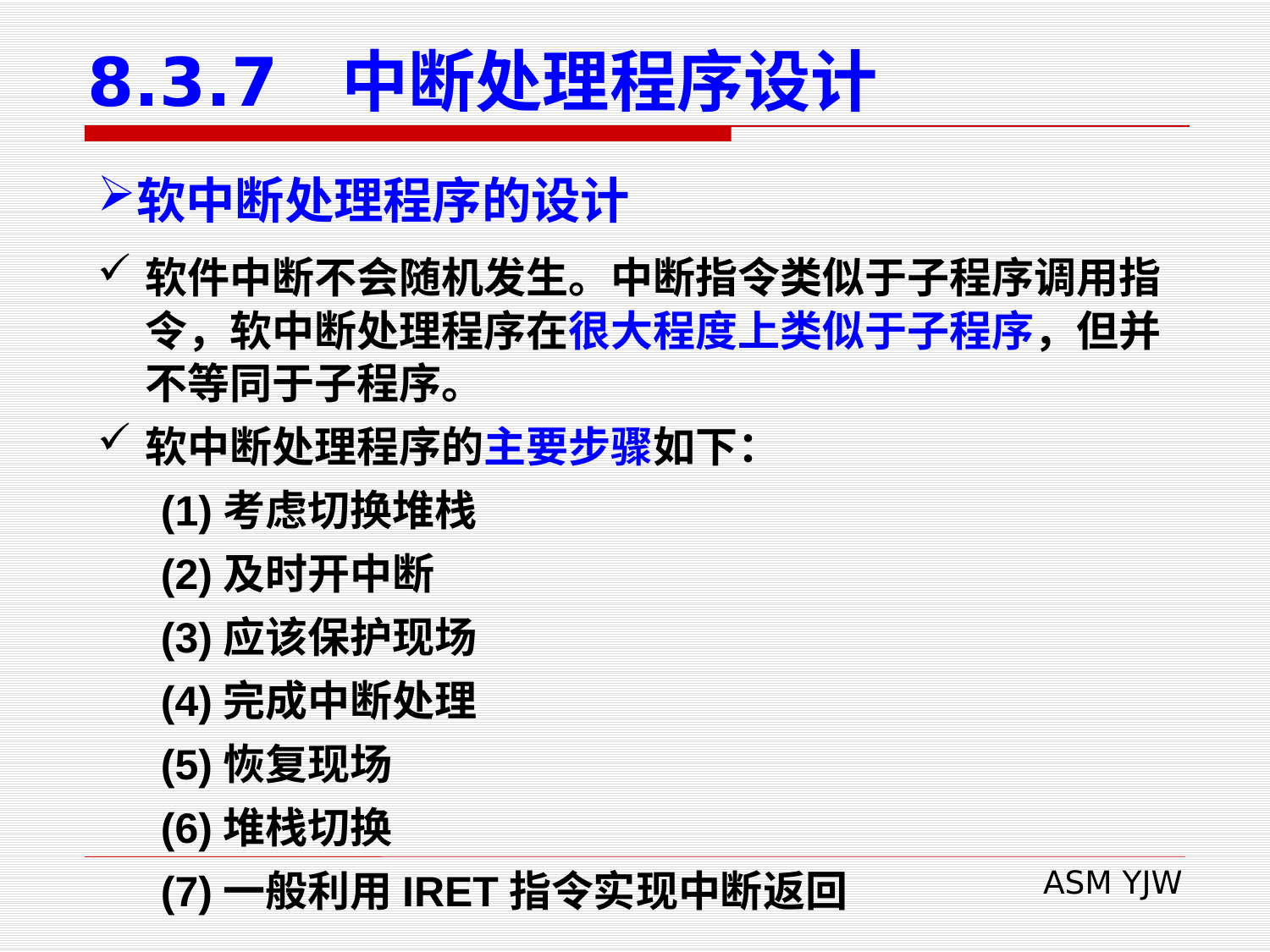

# 8.3.7  中断处理程序设计
软中断处理程序的设计
软件中断不会随机发生。中断指令类似于子程序调用指令，软中断处理程序在很大程度上类似于子程序，但并不等同于子程序。
软中断处理程序的主要步骤如下：
(1)考虑切换堆栈
(2)及时开中断
(3)应该保护现场
(4)完成中断处理
(5)恢复现场
(6)堆栈切换
(7)一般利用IRET指令实现中断返回